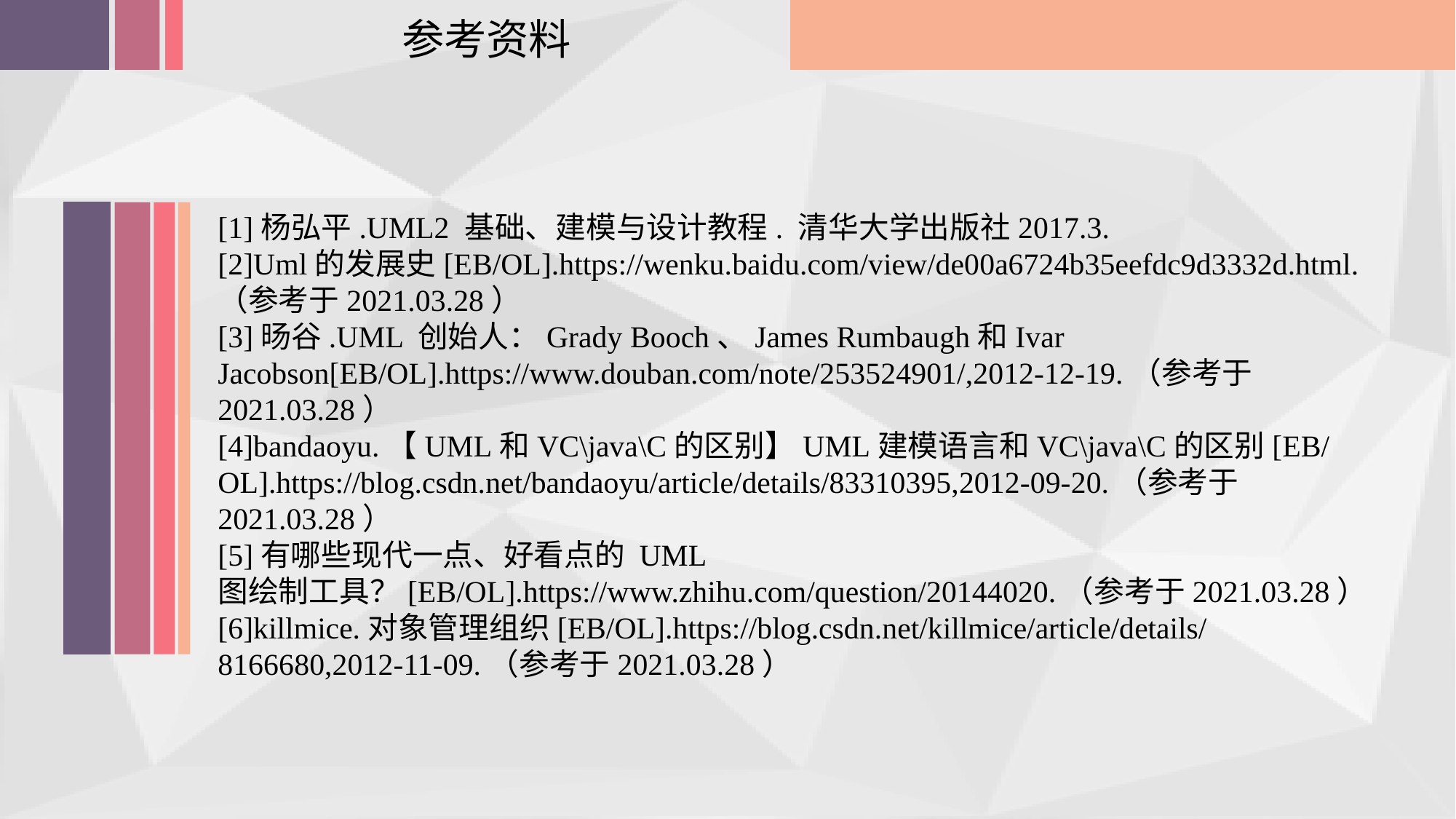

参考资料

[1]杨弘平.UML2 基础、建模与设计教程. 清华大学出版社2017.3.
[2]Uml的发展史[EB/OL].https://wenku.baidu.com/view/de00a6724b35eefdc9d3332d.html.（参考于2021.03.28）
[3]旸谷.UML 创始人：Grady Booch、James Rumbaugh和Ivar Jacobson[EB/OL].https://www.douban.com/note/253524901/,2012-12-19.（参考于2021.03.28）
[4]bandaoyu.【UML和VC\java\C的区别】UML建模语言和VC\java\C的区别[EB/OL].https://blog.csdn.net/bandaoyu/article/details/83310395,2012-09-20.（参考于2021.03.28）
[5]有哪些现代一点、好看点的 UML 图绘制工具？[EB/OL].https://www.zhihu.com/question/20144020.（参考于2021.03.28）
[6]killmice.对象管理组织[EB/OL].https://blog.csdn.net/killmice/article/details/8166680,2012-11-09.（参考于2021.03.28）